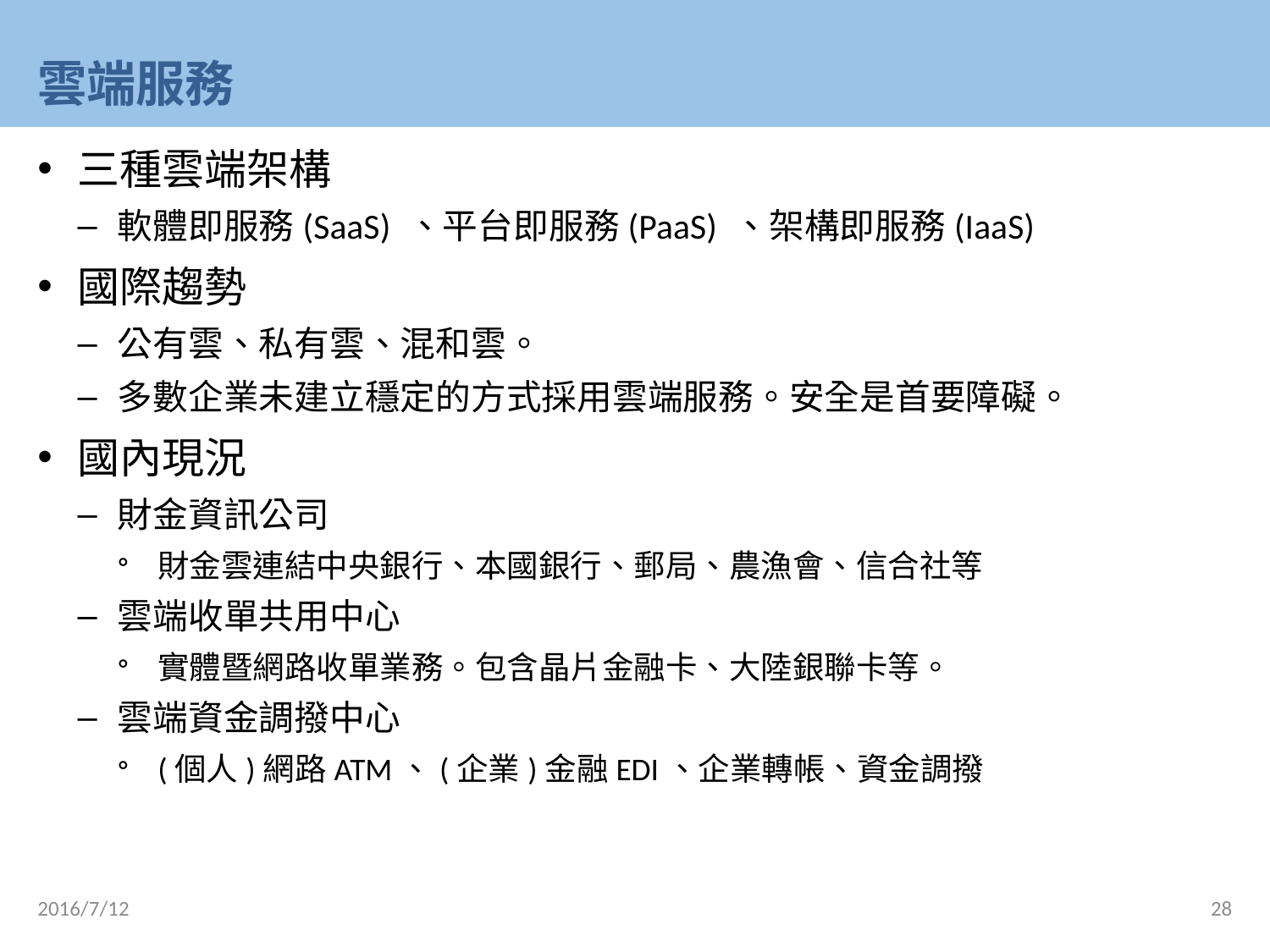

# 雲端服務
三種雲端架構
軟體即服務(SaaS) 、平台即服務(PaaS) 、架構即服務(IaaS)
國際趨勢
公有雲、私有雲、混和雲。
多數企業未建立穩定的方式採用雲端服務。安全是首要障礙。
國內現況
財金資訊公司
財金雲連結中央銀行、本國銀行、郵局、農漁會、信合社等
雲端收單共用中心
實體暨網路收單業務。包含晶片金融卡、大陸銀聯卡等。
雲端資金調撥中心
(個人)網路ATM、(企業)金融EDI、企業轉帳、資金調撥
2016/7/12
28